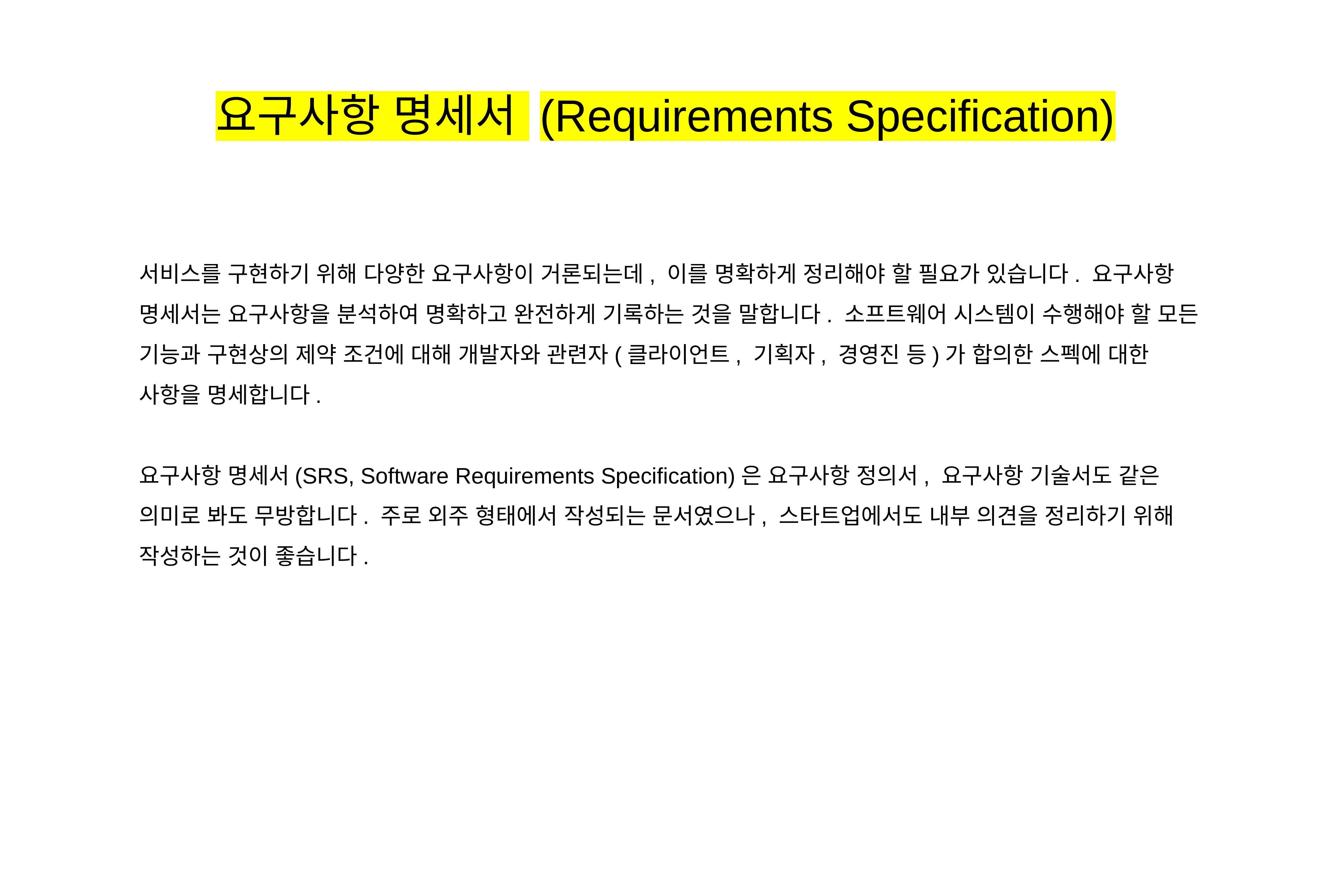

요구사항 명세서 (Requirements Specification)
서비스를 구현하기 위해 다양한 요구사항이 거론되는데, 이를 명확하게 정리해야 할 필요가 있습니다. 요구사항 명세서는 요구사항을 분석하여 명확하고 완전하게 기록하는 것을 말합니다. 소프트웨어 시스템이 수행해야 할 모든 기능과 구현상의 제약 조건에 대해 개발자와 관련자(클라이언트, 기획자, 경영진 등)가 합의한 스펙에 대한 사항을 명세합니다.

요구사항 명세서(SRS, Software Requirements Specification)은 요구사항 정의서, 요구사항 기술서도 같은 의미로 봐도 무방합니다. 주로 외주 형태에서 작성되는 문서였으나, 스타트업에서도 내부 의견을 정리하기 위해 작성하는 것이 좋습니다.